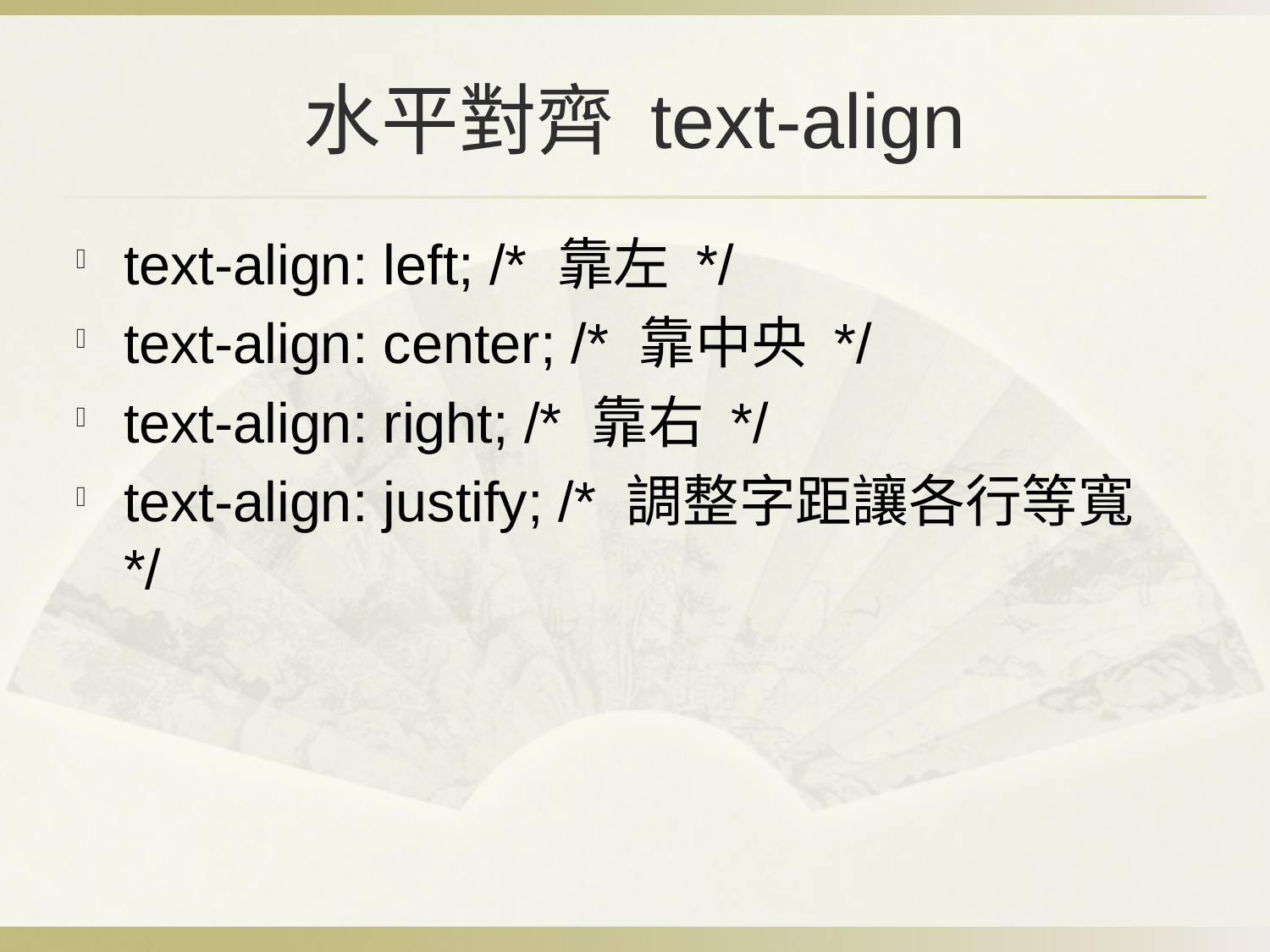

# 水平對齊 text-align
text-align: left; /* 靠左 */
text-align: center; /* 靠中央 */
text-align: right; /* 靠右 */
text-align: justify; /* 調整字距讓各行等寬 */